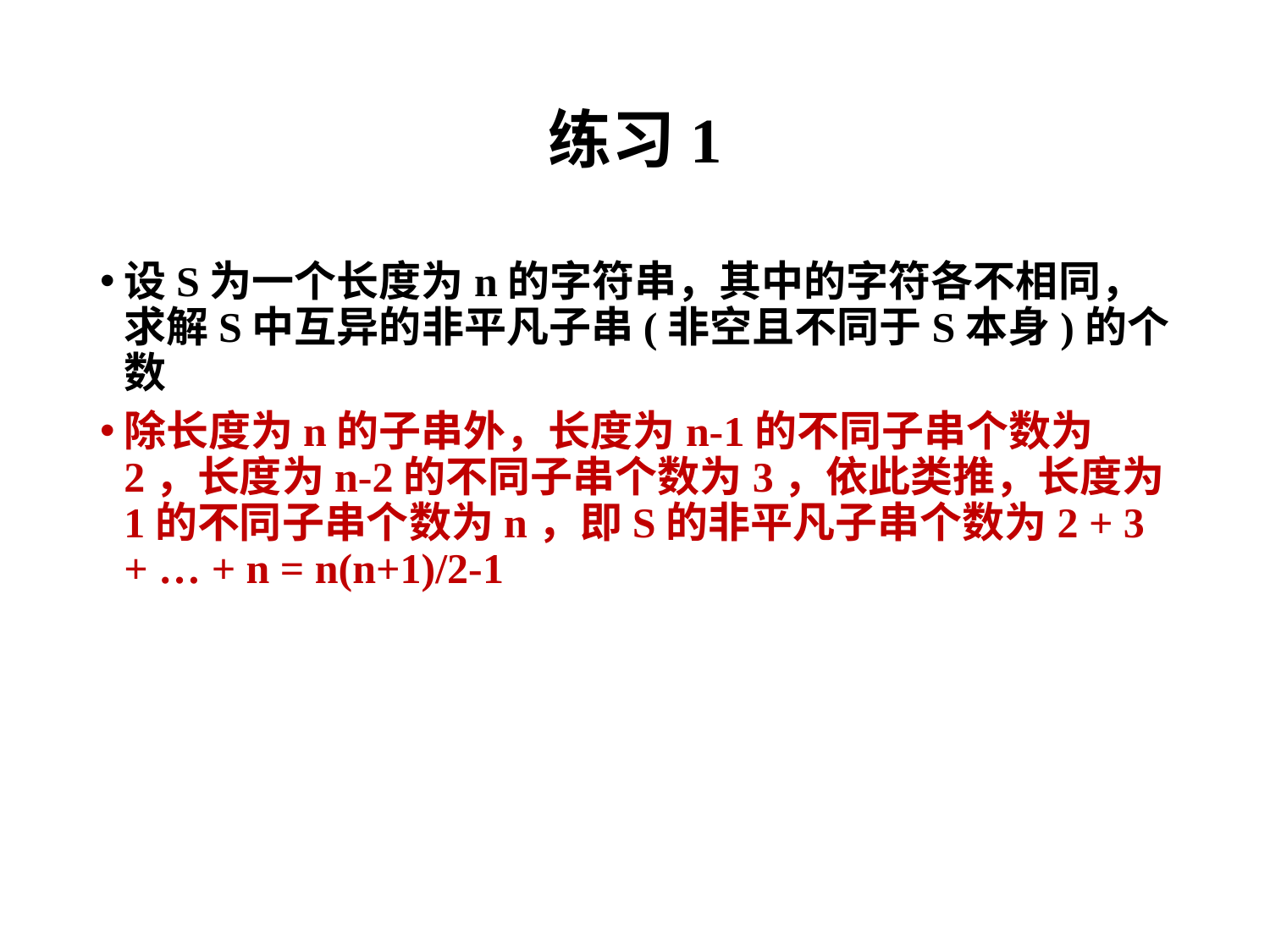

# 练习1
设S为一个长度为n的字符串，其中的字符各不相同，求解S中互异的非平凡子串(非空且不同于S本身)的个数
除长度为n的子串外，长度为n-1的不同子串个数为2，长度为n-2的不同子串个数为3，依此类推，长度为1的不同子串个数为n，即S的非平凡子串个数为2 + 3 + … + n = n(n+1)/2-1